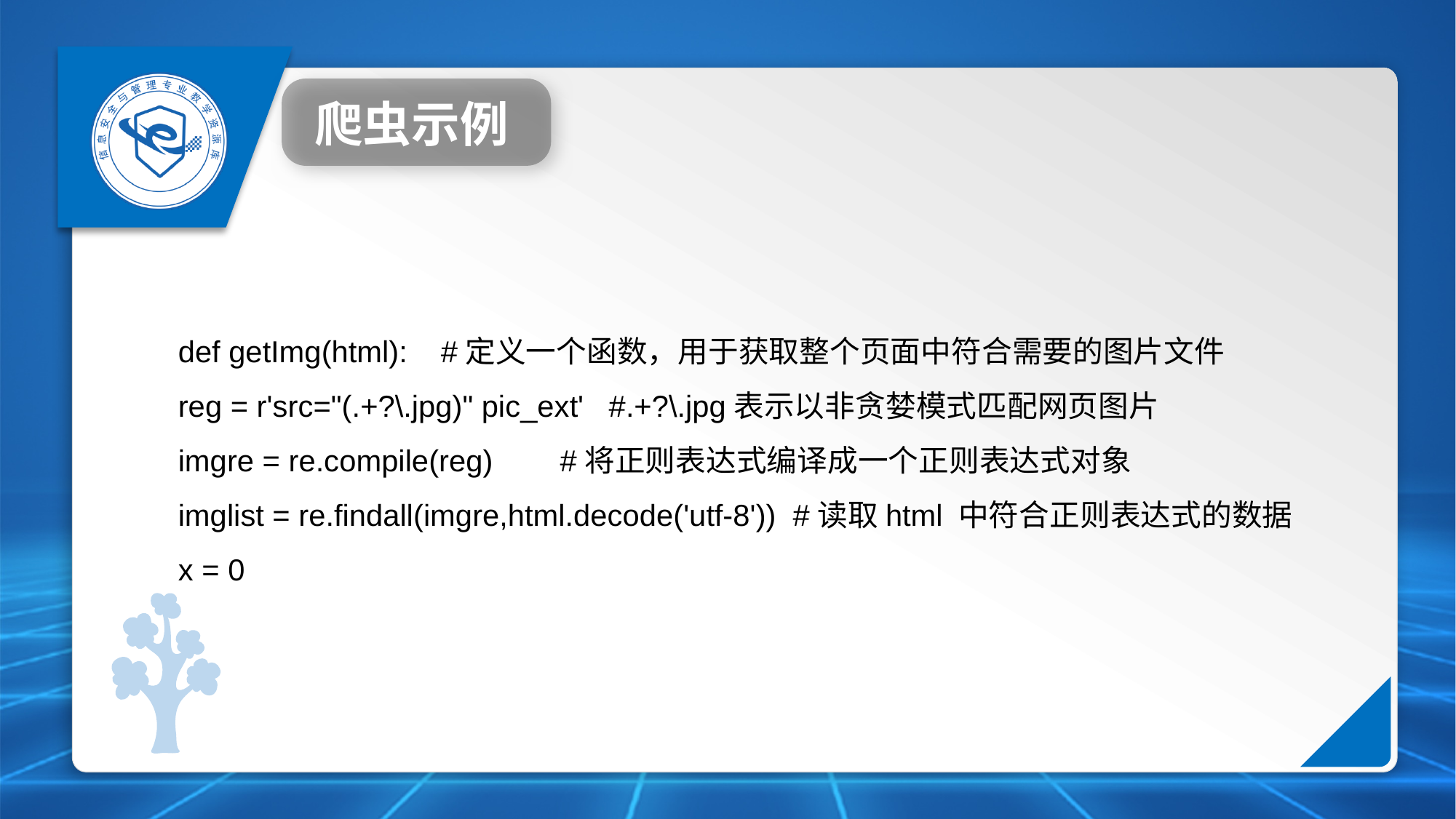

爬虫示例
def getImg(html):    #定义一个函数，用于获取整个页面中符合需要的图片文件
reg = r'src="(.+?\.jpg)" pic_ext'   #.+?\.jpg表示以非贪婪模式匹配网页图片
imgre = re.compile(reg)        #将正则表达式编译成一个正则表达式对象
imglist = re.findall(imgre,html.decode('utf-8'))  #读取html 中符合正则表达式的数据
x = 0